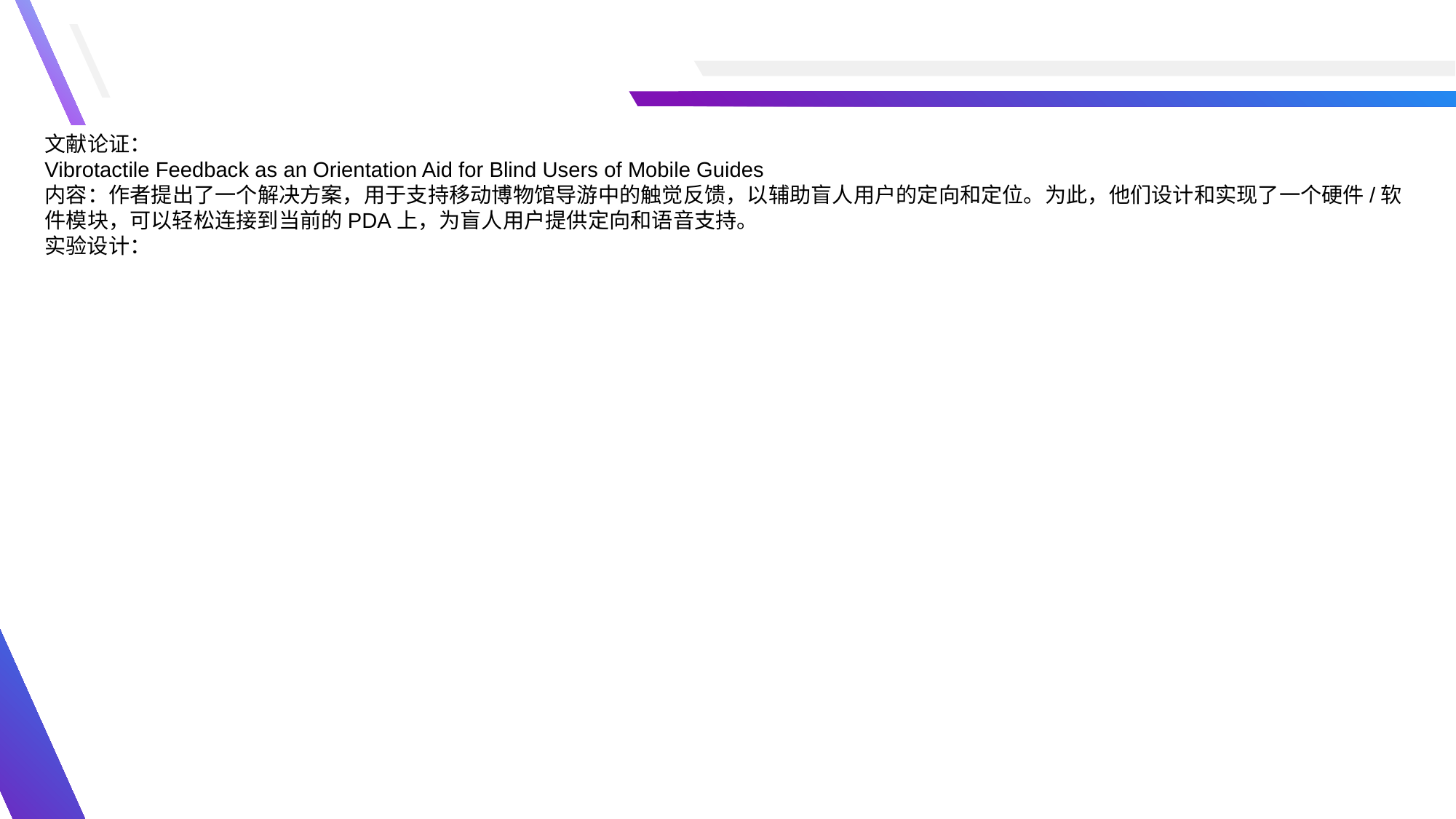

文献论证：
Vibrotactile Feedback as an Orientation Aid for Blind Users of Mobile Guides
内容：作者提出了一个解决方案，用于支持移动博物馆导游中的触觉反馈，以辅助盲人用户的定向和定位。为此，他们设计和实现了一个硬件/软件模块，可以轻松连接到当前的PDA上，为盲人用户提供定向和语音支持。
实验设计：